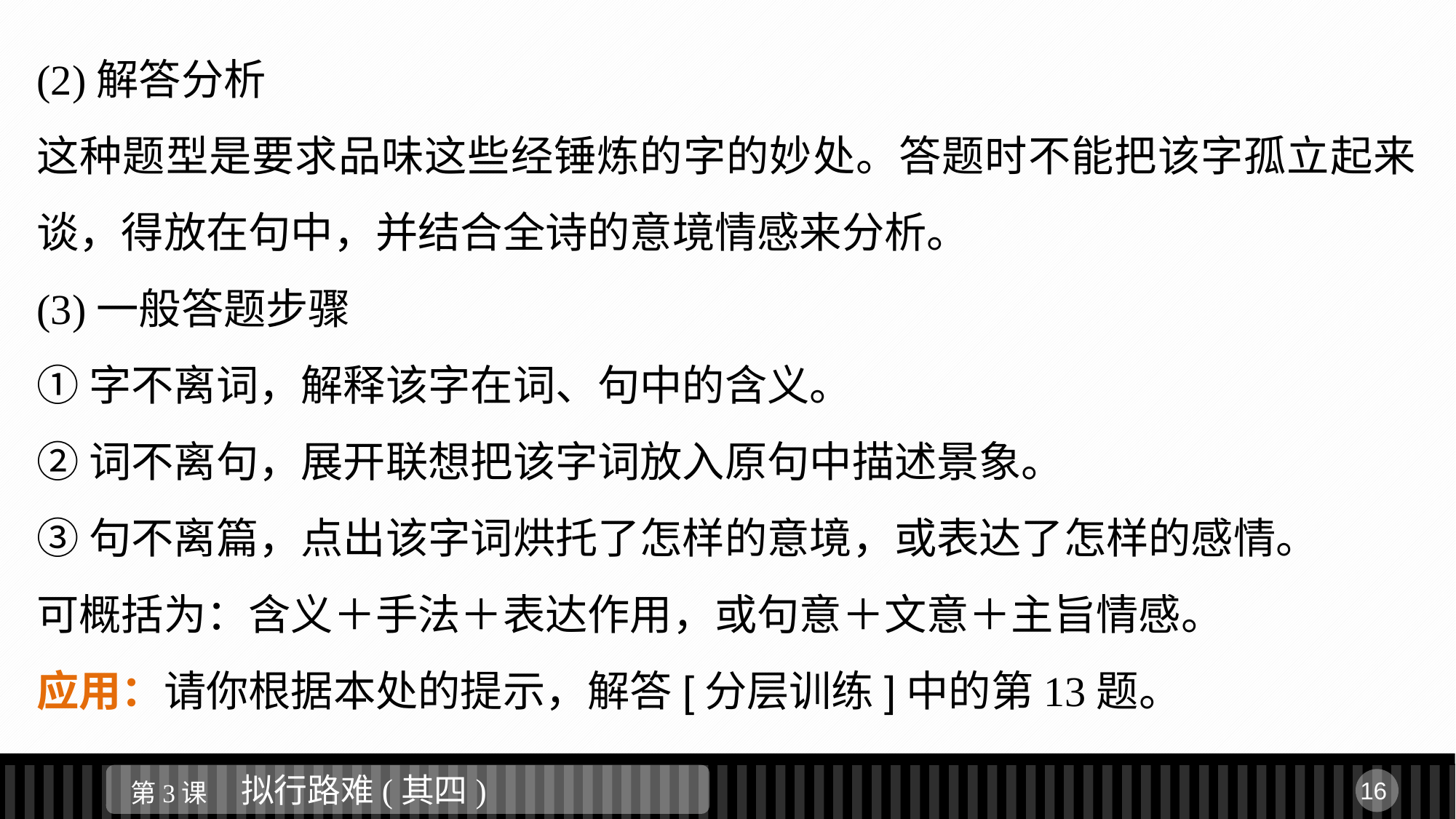

(2)解答分析
这种题型是要求品味这些经锤炼的字的妙处。答题时不能把该字孤立起来谈，得放在句中，并结合全诗的意境情感来分析。
(3)一般答题步骤
①字不离词，解释该字在词、句中的含义。
②词不离句，展开联想把该字词放入原句中描述景象。
③句不离篇，点出该字词烘托了怎样的意境，或表达了怎样的感情。
可概括为：含义＋手法＋表达作用，或句意＋文意＋主旨情感。
应用：请你根据本处的提示，解答[分层训练]中的第13题。